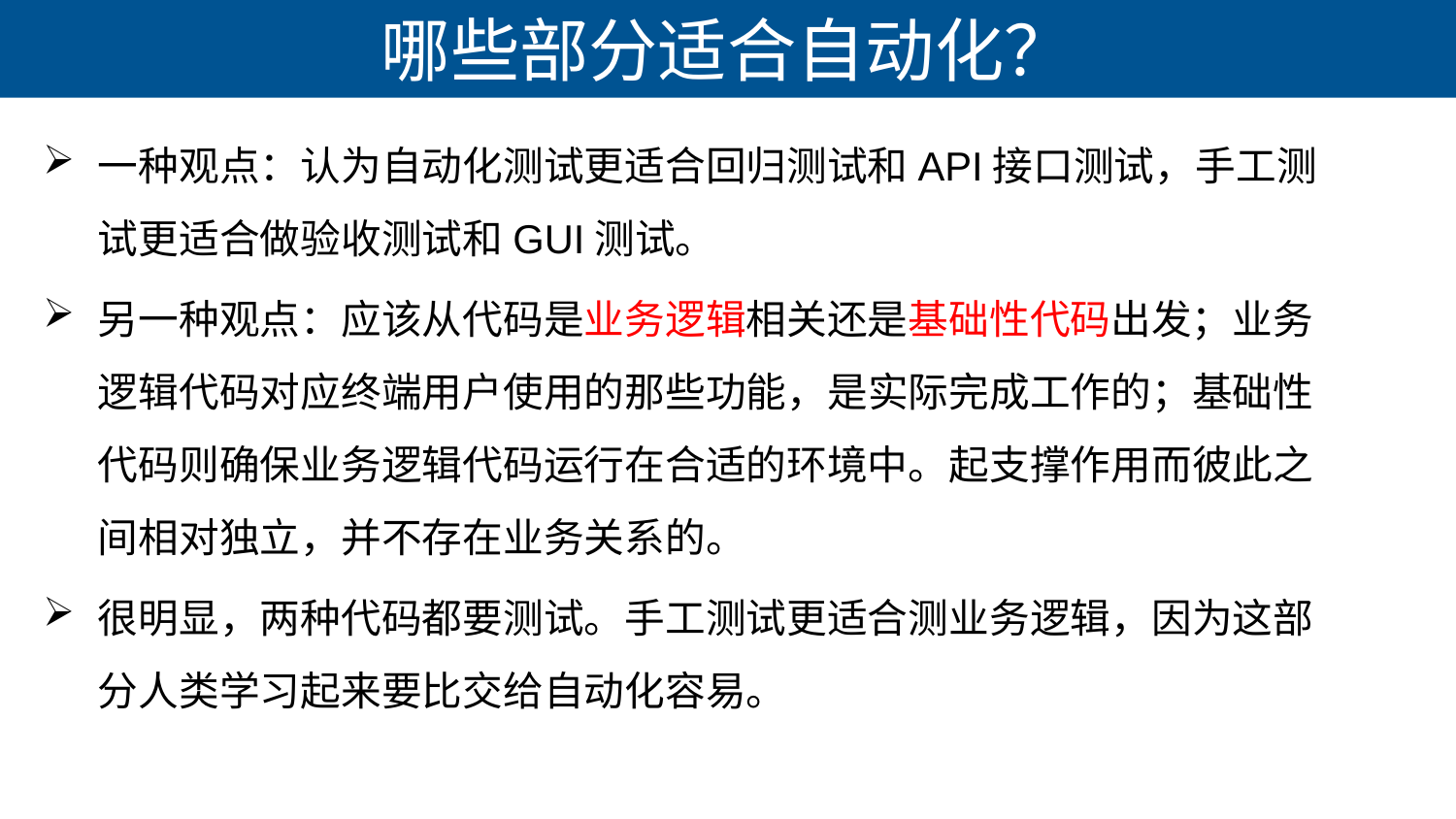

# 哪些部分适合自动化？
一种观点：认为自动化测试更适合回归测试和API接口测试，手工测试更适合做验收测试和GUI测试。
另一种观点：应该从代码是业务逻辑相关还是基础性代码出发；业务逻辑代码对应终端用户使用的那些功能，是实际完成工作的；基础性代码则确保业务逻辑代码运行在合适的环境中。起支撑作用而彼此之间相对独立，并不存在业务关系的。
很明显，两种代码都要测试。手工测试更适合测业务逻辑，因为这部分人类学习起来要比交给自动化容易。